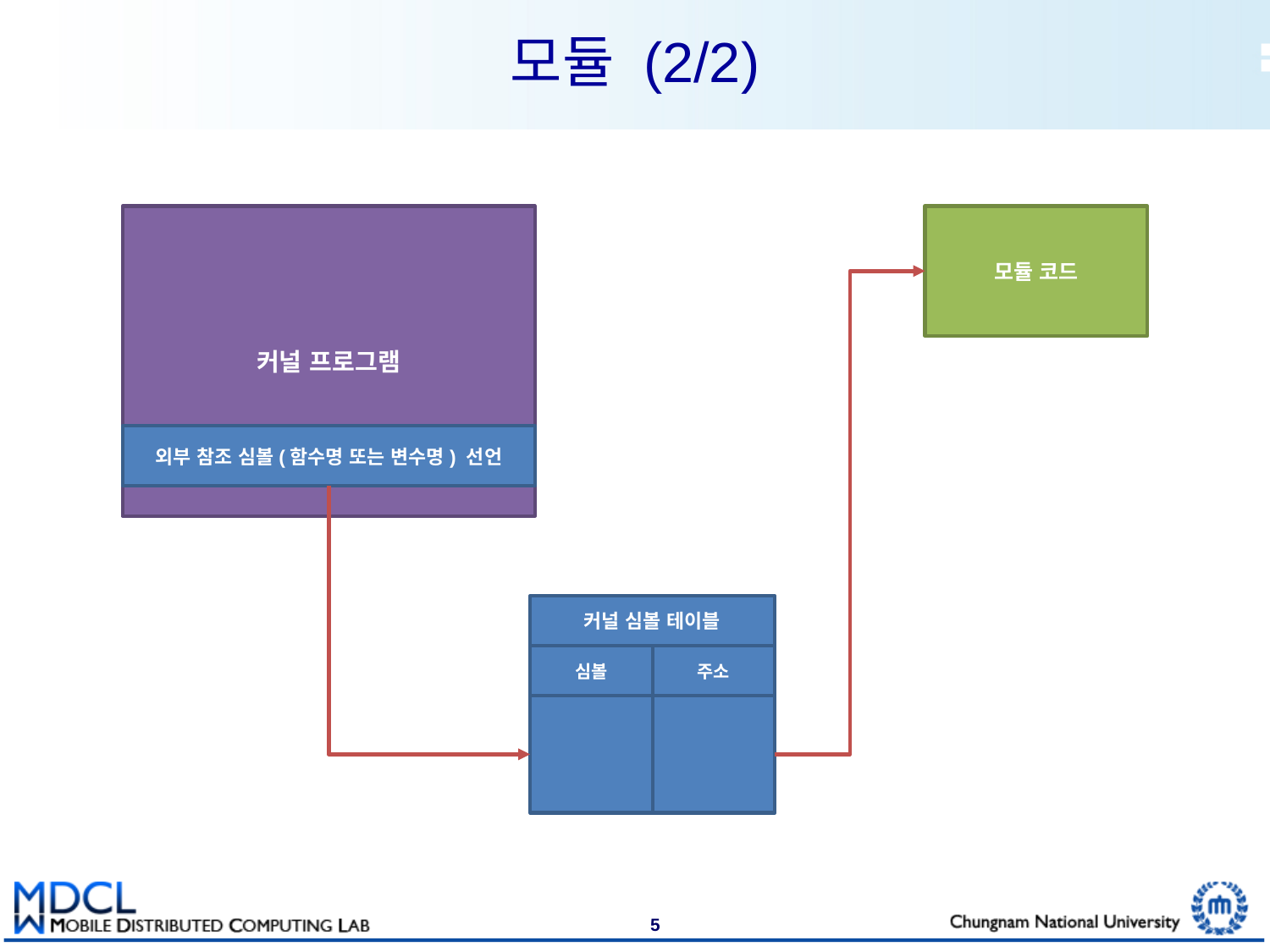

# 모듈 (2/2)
커널 프로그램
모듈 코드
외부 참조 심볼(함수명 또는 변수명) 선언
커널 심볼 테이블
심볼
주소